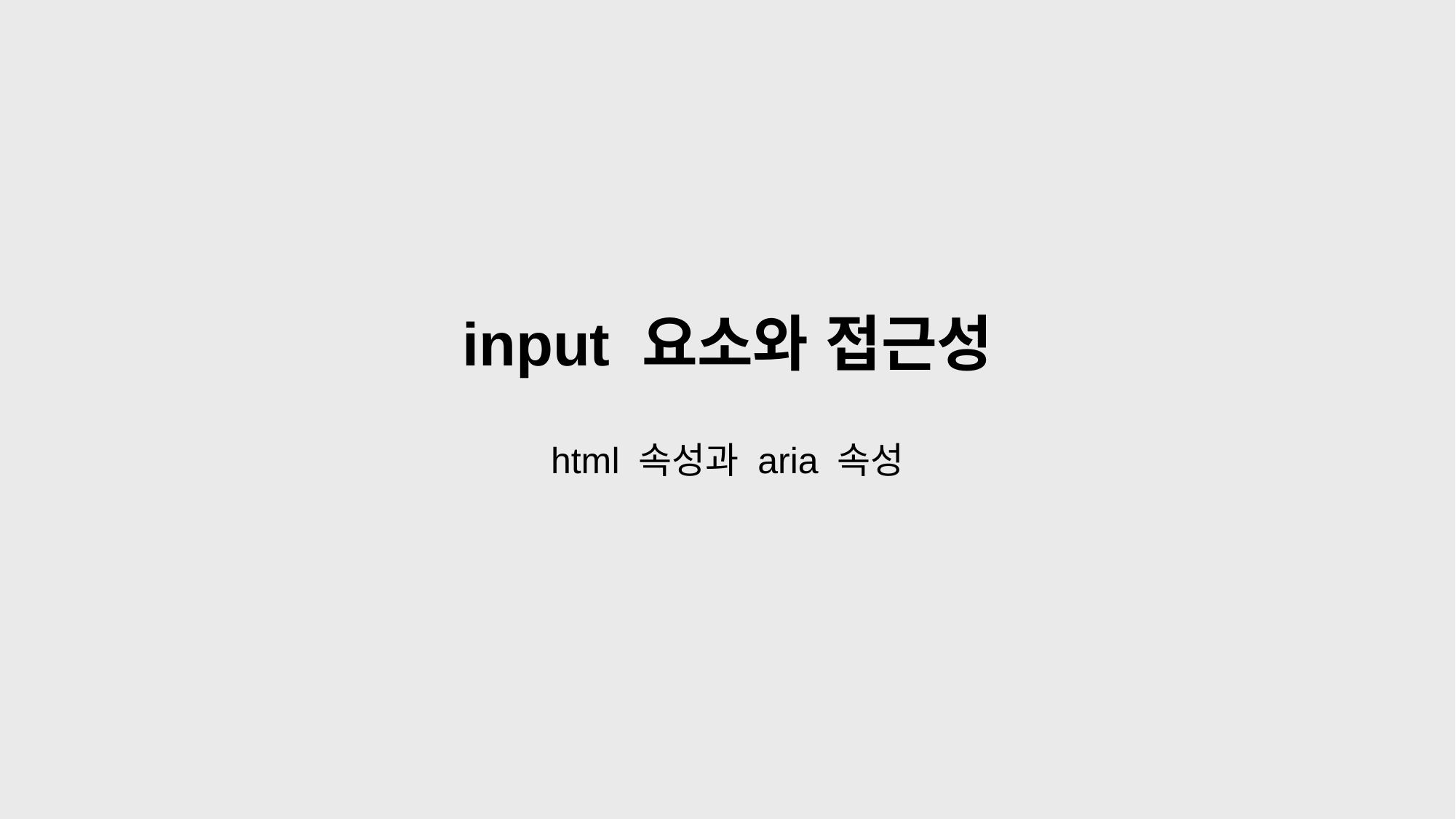

# input 요소와 접근성

html 속성과 aria 속성